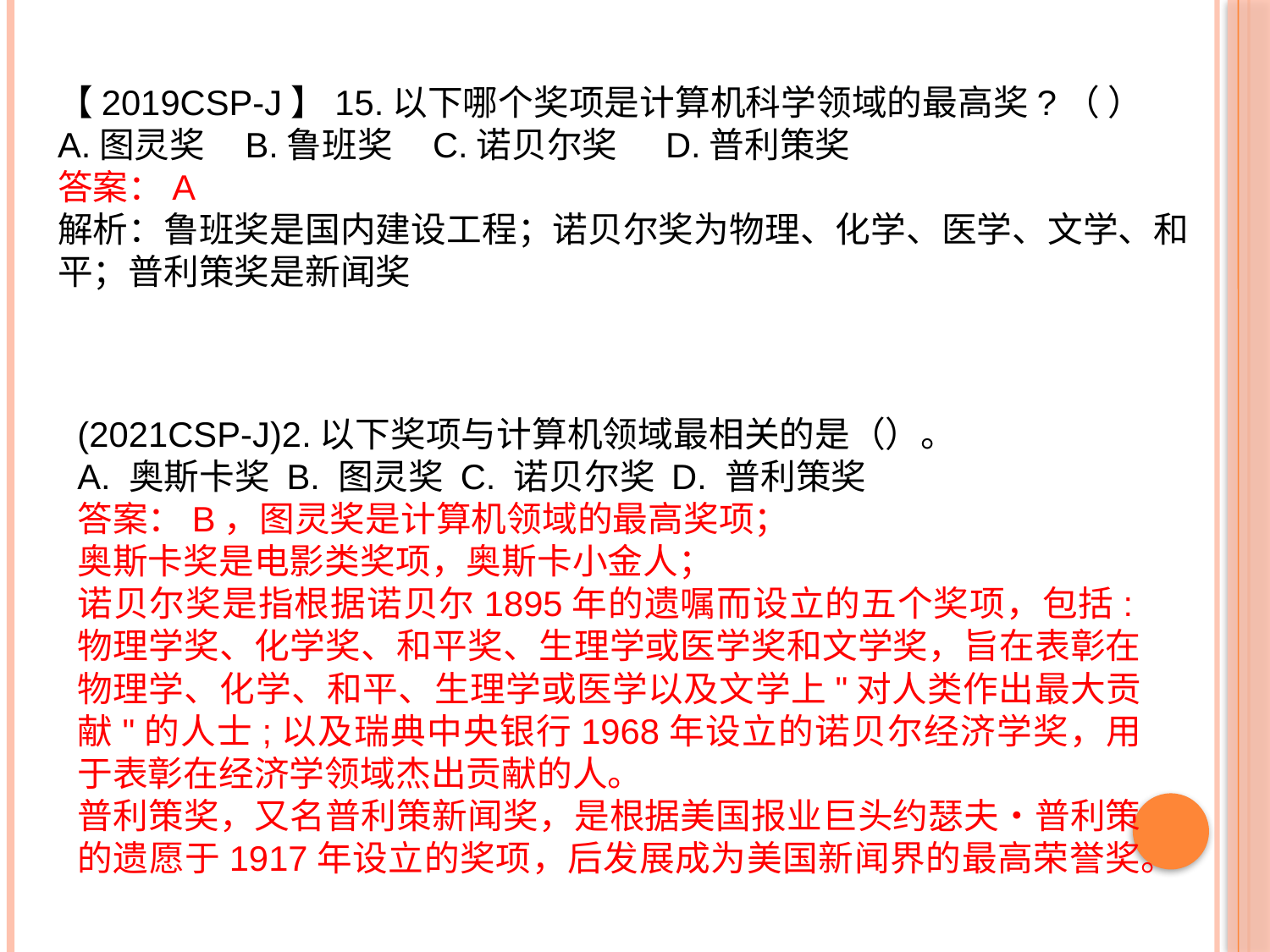

【2019CSP-J】15.以下哪个奖项是计算机科学领域的最高奖?（ ）
A.图灵奖    B.鲁班奖    C.诺贝尔奖     D.普利策奖
答案：A
解析：鲁班奖是国内建设工程；诺贝尔奖为物理、化学、医学、文学、和平；普利策奖是新闻奖
(2021CSP-J)2.以下奖项与计算机领域最相关的是（）。
A. 奥斯卡奖 B. 图灵奖 C. 诺贝尔奖 D. 普利策奖
答案：B，图灵奖是计算机领域的最高奖项；
奥斯卡奖是电影类奖项，奥斯卡小金人；
诺贝尔奖是指根据诺贝尔1895年的遗嘱而设立的五个奖项，包括:物理学奖、化学奖、和平奖、生理学或医学奖和文学奖，旨在表彰在物理学、化学、和平、生理学或医学以及文学上"对人类作出最大贡献"的人士;以及瑞典中央银行1968年设立的诺贝尔经济学奖，用于表彰在经济学领域杰出贡献的人。
普利策奖，又名普利策新闻奖，是根据美国报业巨头约瑟夫•普利策的遗愿于1917年设立的奖项，后发展成为美国新闻界的最高荣誉奖。